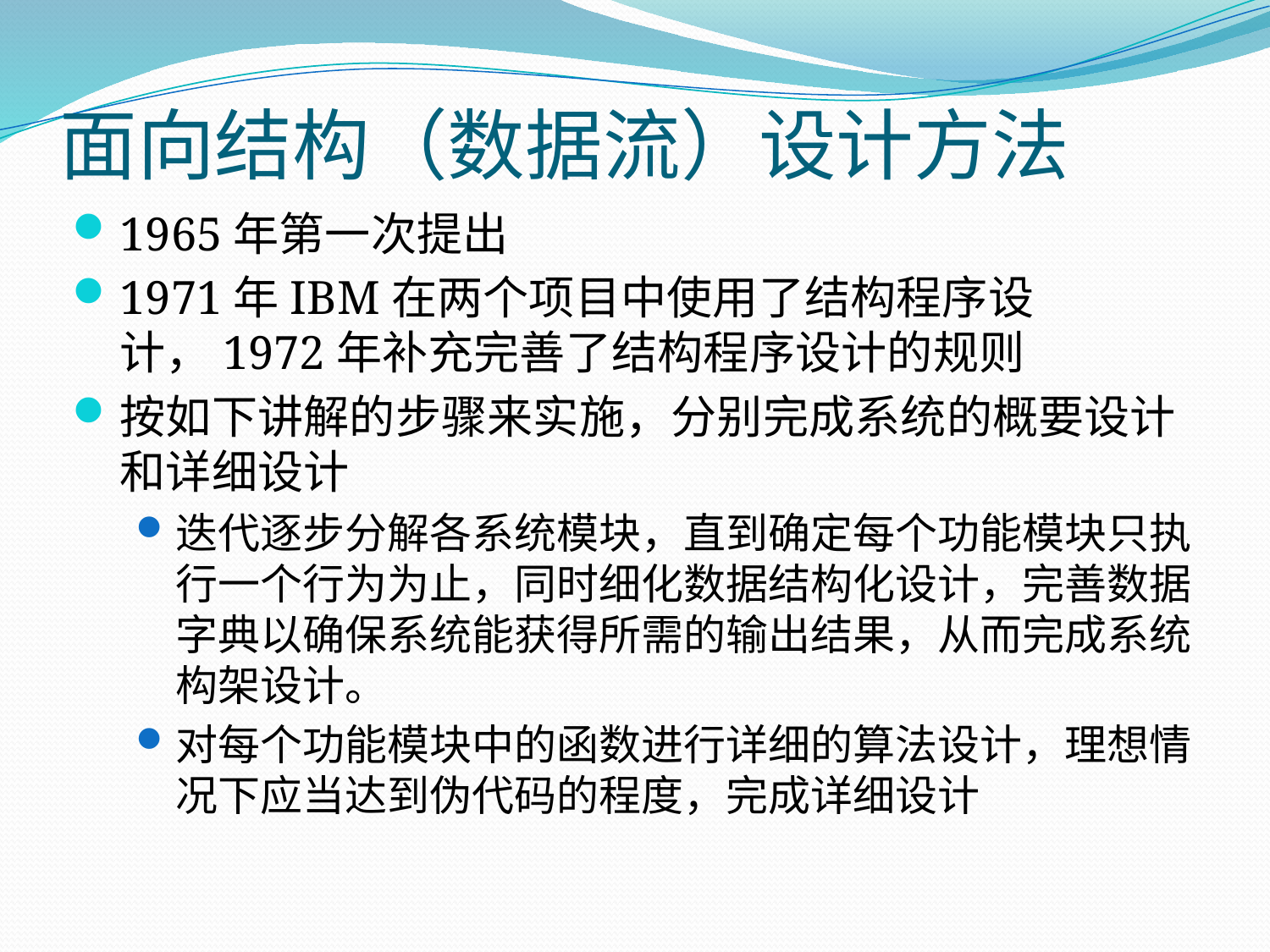

# 面向结构（数据流）设计方法
1965年第一次提出
1971年IBM在两个项目中使用了结构程序设计，1972年补充完善了结构程序设计的规则
按如下讲解的步骤来实施，分别完成系统的概要设计和详细设计
迭代逐步分解各系统模块，直到确定每个功能模块只执行一个行为为止，同时细化数据结构化设计，完善数据字典以确保系统能获得所需的输出结果，从而完成系统构架设计。
对每个功能模块中的函数进行详细的算法设计，理想情况下应当达到伪代码的程度，完成详细设计